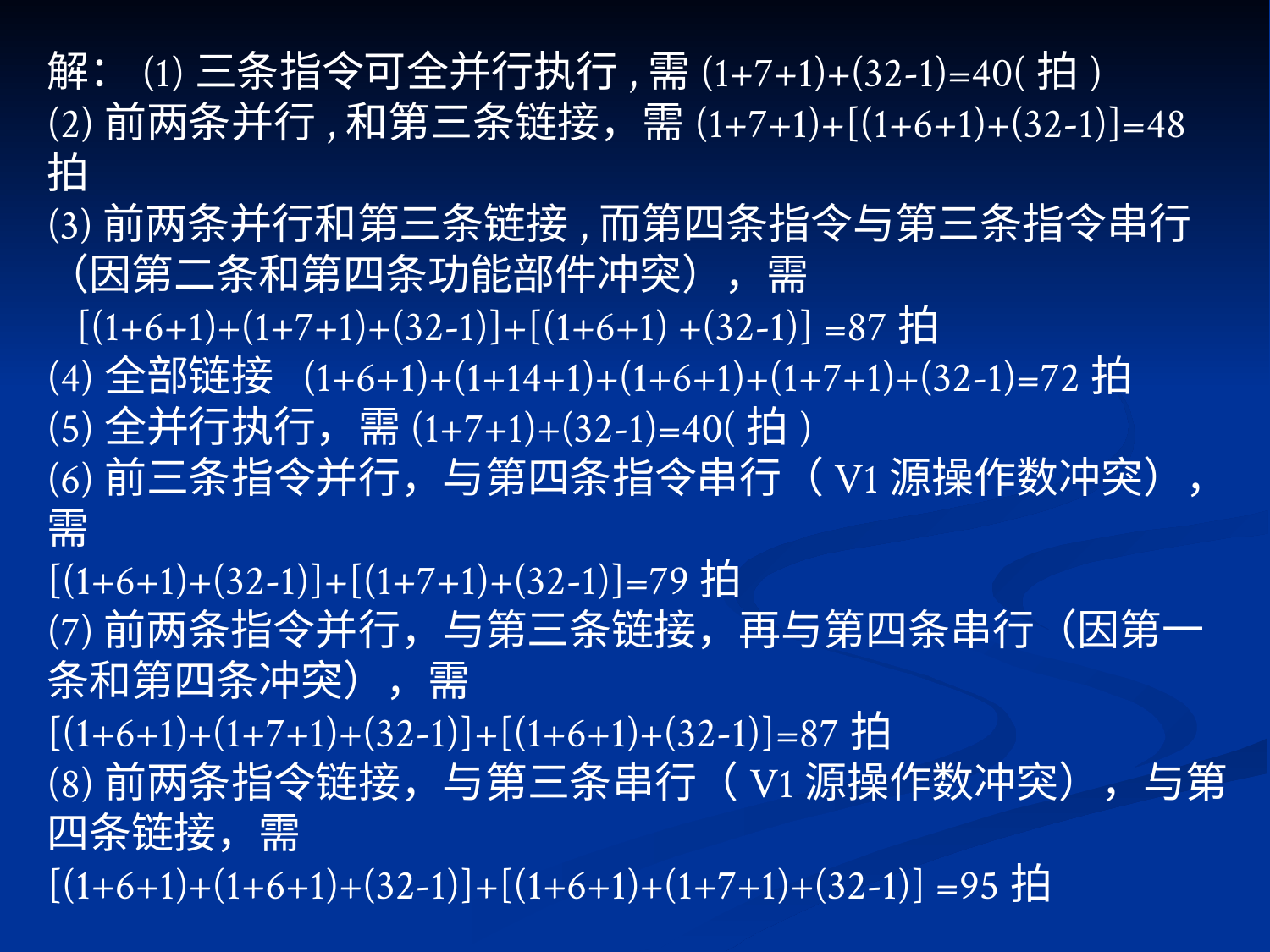

解：(1)三条指令可全并行执行,需(1+7+1)+(32-1)=40(拍)
(2)前两条并行,和第三条链接，需(1+7+1)+[(1+6+1)+(32-1)]=48拍
(3)前两条并行和第三条链接,而第四条指令与第三条指令串行（因第二条和第四条功能部件冲突），需
   [(1+6+1)+(1+7+1)+(32-1)]+[(1+6+1) +(32-1)] =87拍
(4)全部链接  (1+6+1)+(1+14+1)+(1+6+1)+(1+7+1)+(32-1)=72拍
(5)全并行执行，需(1+7+1)+(32-1)=40(拍)
(6)前三条指令并行，与第四条指令串行（V1源操作数冲突），需
[(1+6+1)+(32-1)]+[(1+7+1)+(32-1)]=79拍
(7)前两条指令并行，与第三条链接，再与第四条串行（因第一条和第四条冲突），需
[(1+6+1)+(1+7+1)+(32-1)]+[(1+6+1)+(32-1)]=87拍
(8)前两条指令链接，与第三条串行（V1源操作数冲突），与第四条链接，需
[(1+6+1)+(1+6+1)+(32-1)]+[(1+6+1)+(1+7+1)+(32-1)] =95拍